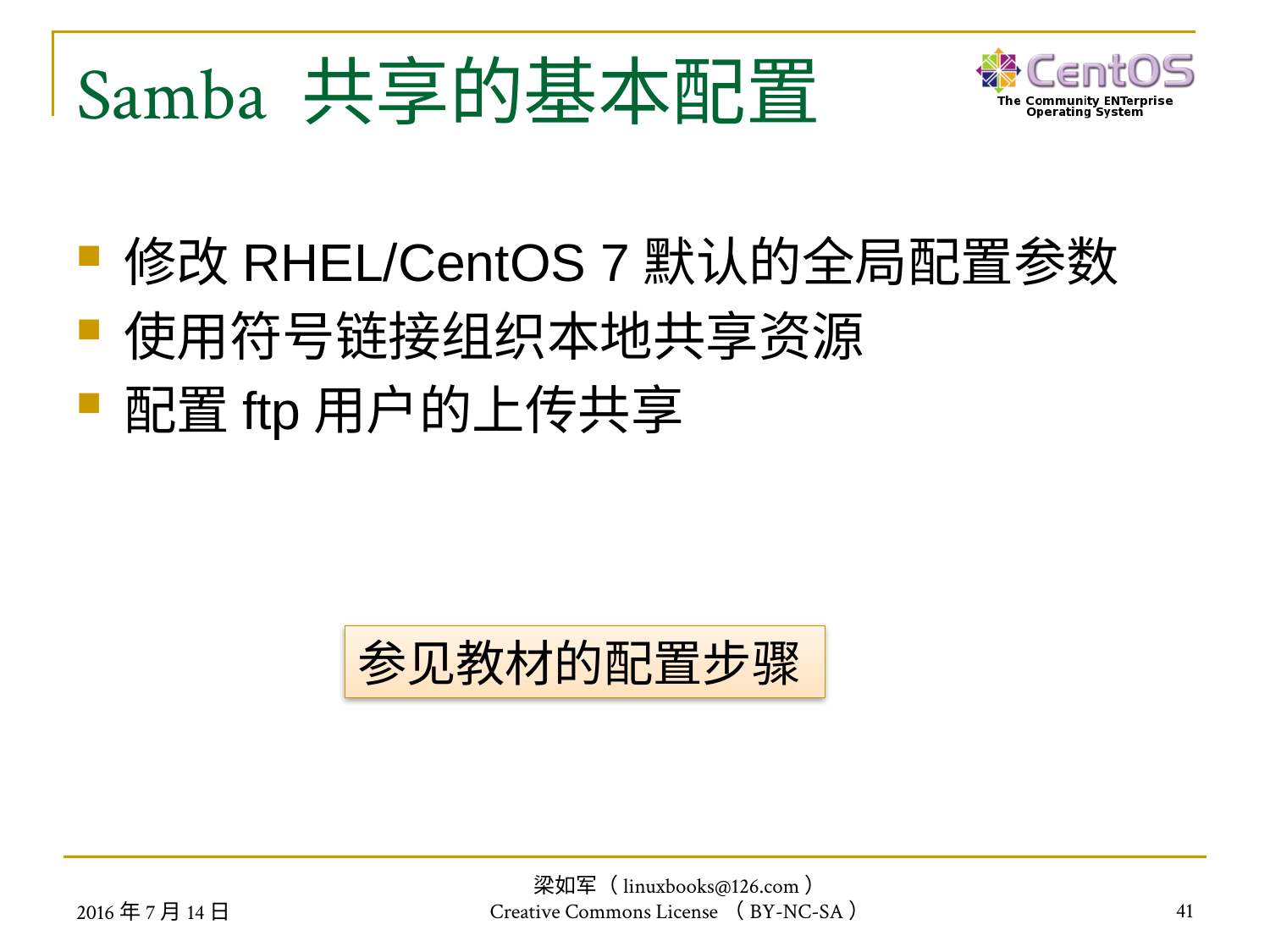

# Samba 共享的基本配置
修改RHEL/CentOS 7默认的全局配置参数
使用符号链接组织本地共享资源
配置ftp用户的上传共享
参见教材的配置步骤
梁如军（linuxbooks@126.com）
Creative Commons License（BY-NC-SA）
2016年7月14日
41